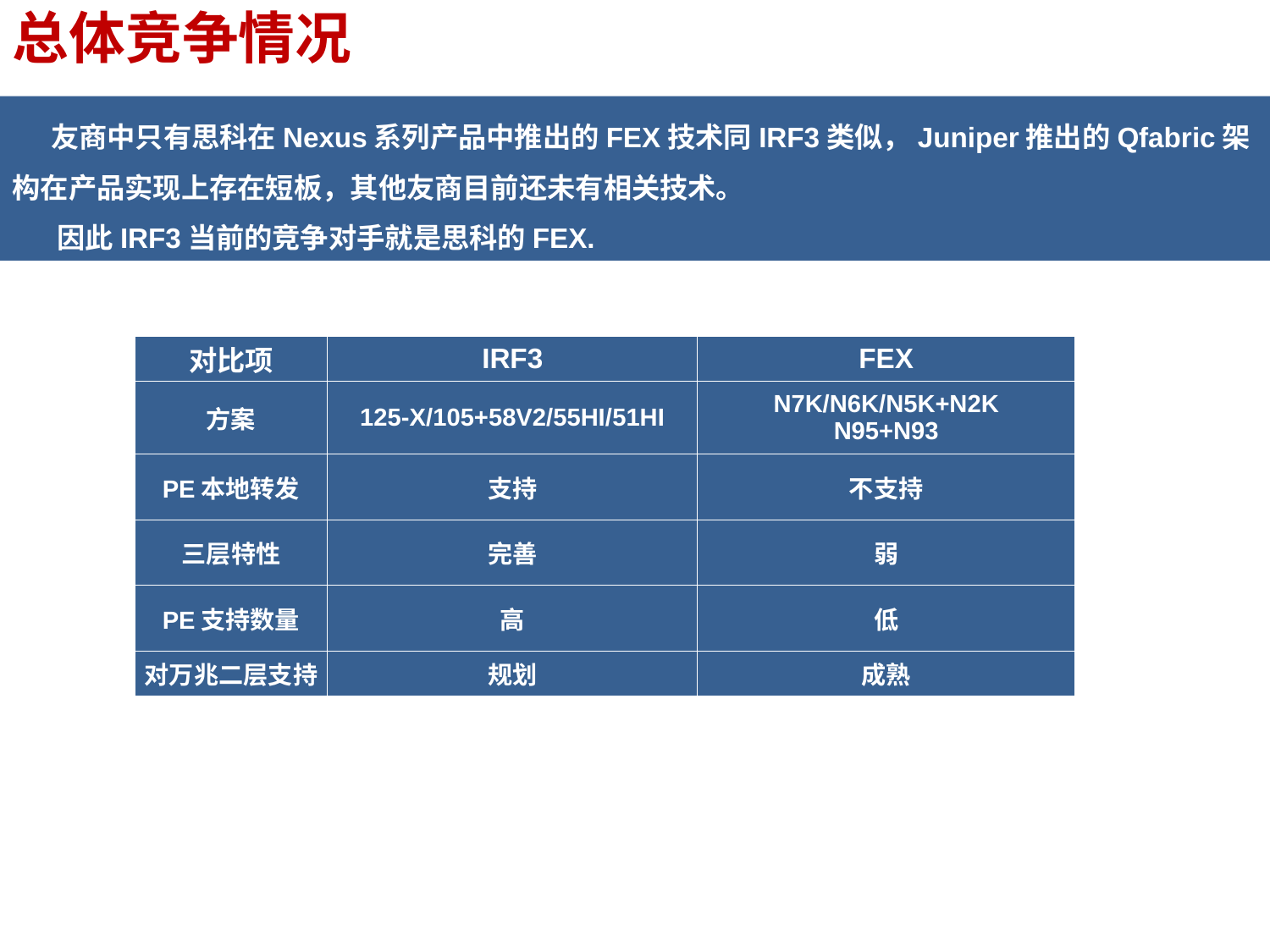

总体竞争情况
     友商中只有思科在Nexus系列产品中推出的FEX技术同IRF3类似，Juniper推出的Qfabric架构在产品实现上存在短板，其他友商目前还未有相关技术。
      因此IRF3当前的竞争对手就是思科的FEX.
| 对比项 | IRF3 | FEX |
| --- | --- | --- |
| 方案 | 125-X/105+58V2/55HI/51HI | N7K/N6K/N5K+N2K N95+N93 |
| PE本地转发 | 支持 | 不支持 |
| 三层特性 | 完善 | 弱 |
| PE支持数量 | 高 | 低 |
| 对万兆二层支持 | 规划 | 成熟 |